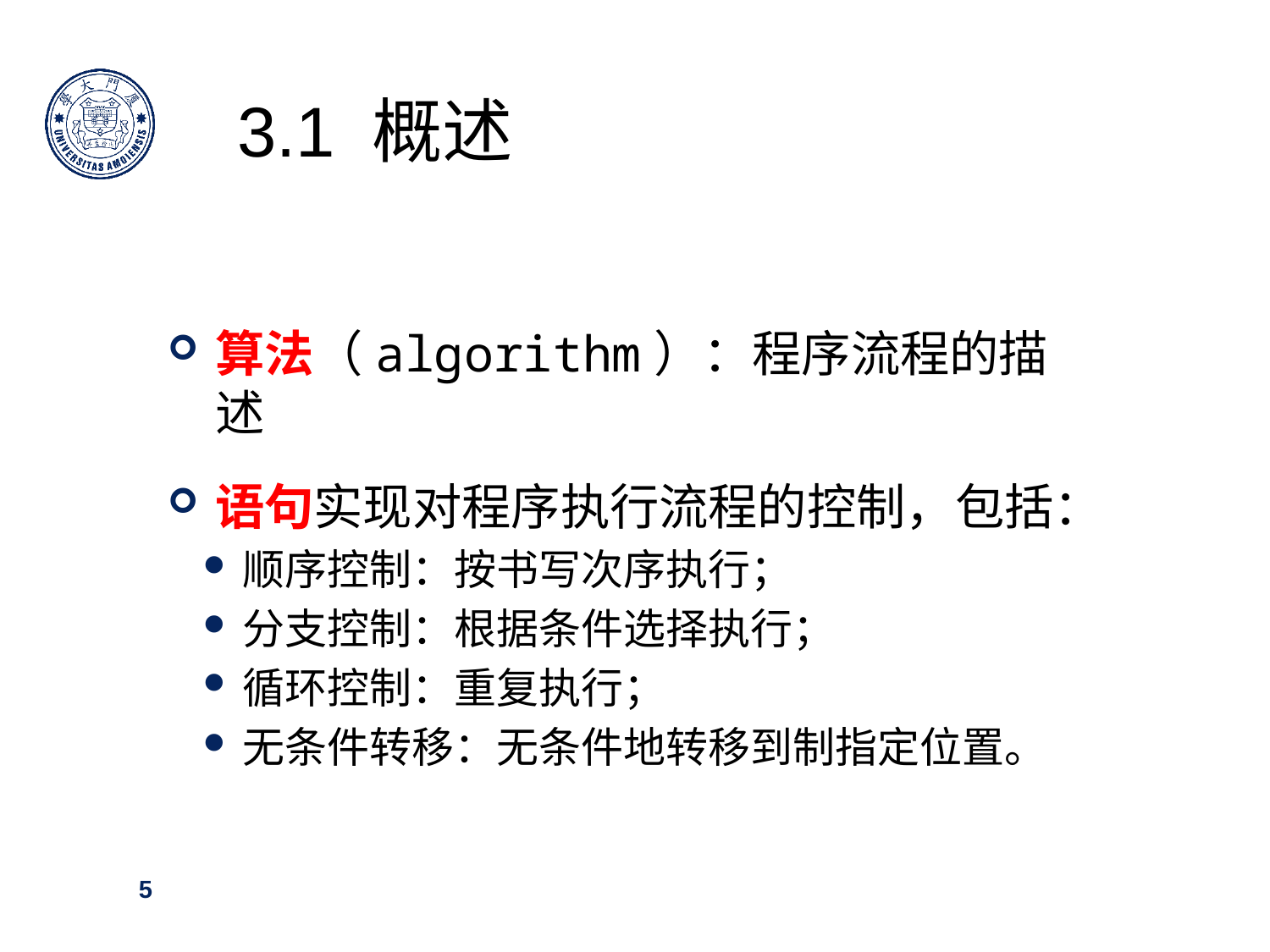

# 3.1 概述
算法（algorithm）：程序流程的描述

语句实现对程序执行流程的控制，包括：
顺序控制：按书写次序执行；
分支控制：根据条件选择执行；
循环控制：重复执行；
无条件转移：无条件地转移到制指定位置。
5